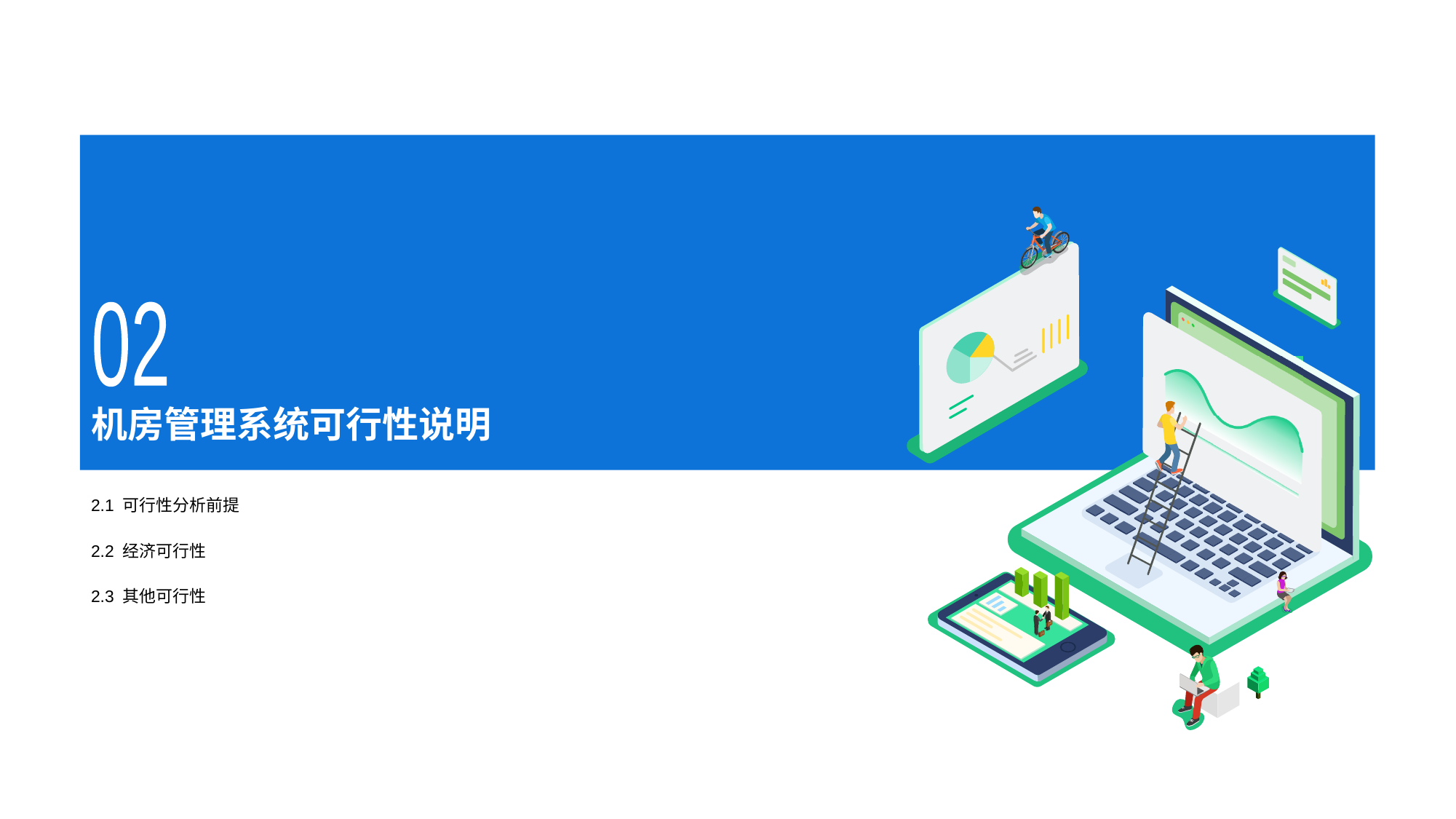

02
# 机房管理系统可行性说明
2.1 可行性分析前提
2.2 经济可行性
2.3 其他可行性